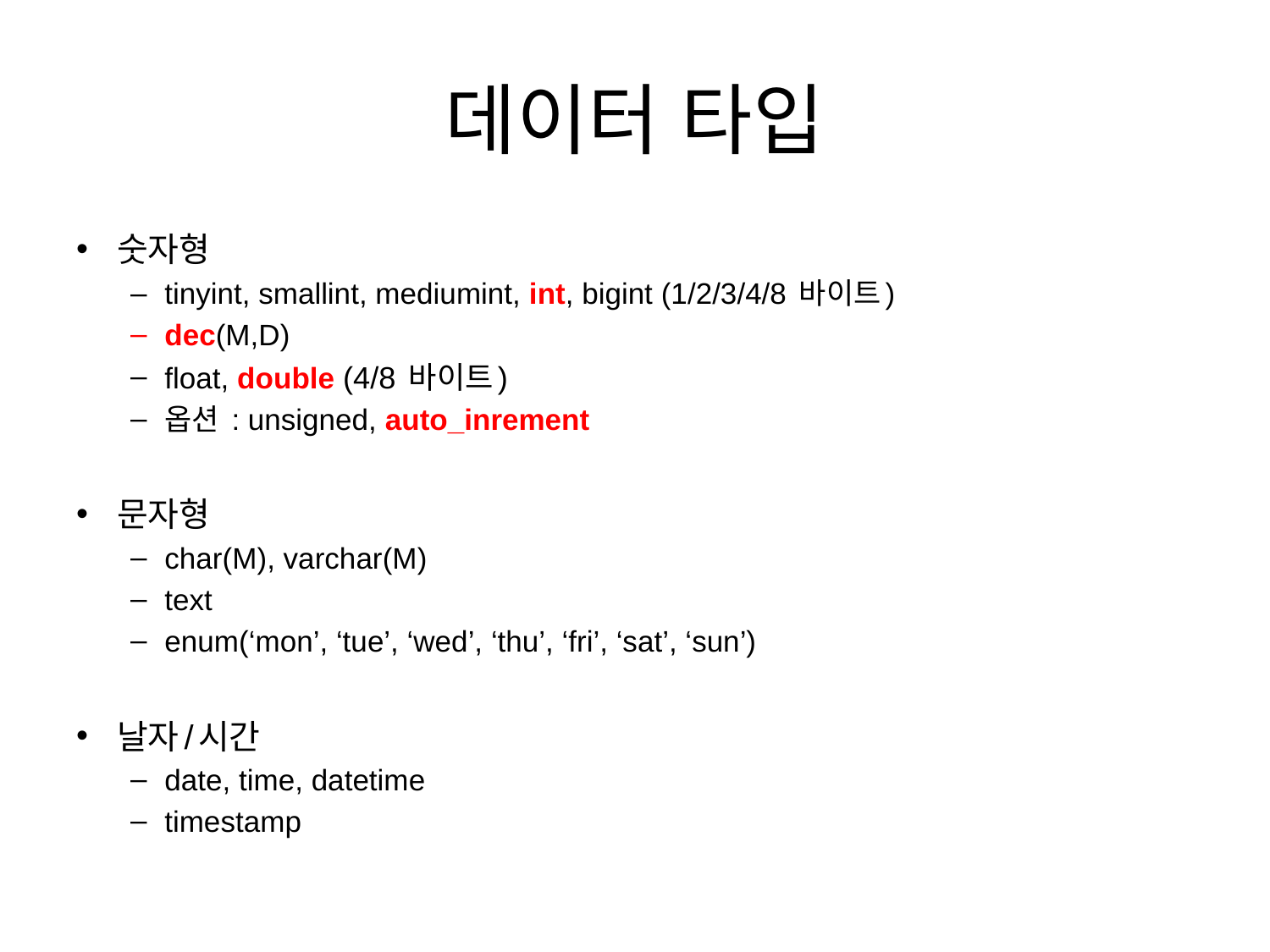

# 데이터 타입
숫자형
tinyint, smallint, mediumint, int, bigint (1/2/3/4/8 바이트)
dec(M,D)
float, double (4/8 바이트)
옵션 : unsigned, auto_inrement

문자형
char(M), varchar(M)
text
enum(‘mon’, ‘tue’, ‘wed’, ‘thu’, ‘fri’, ‘sat’, ‘sun’)

날자/시간
date, time, datetime
timestamp